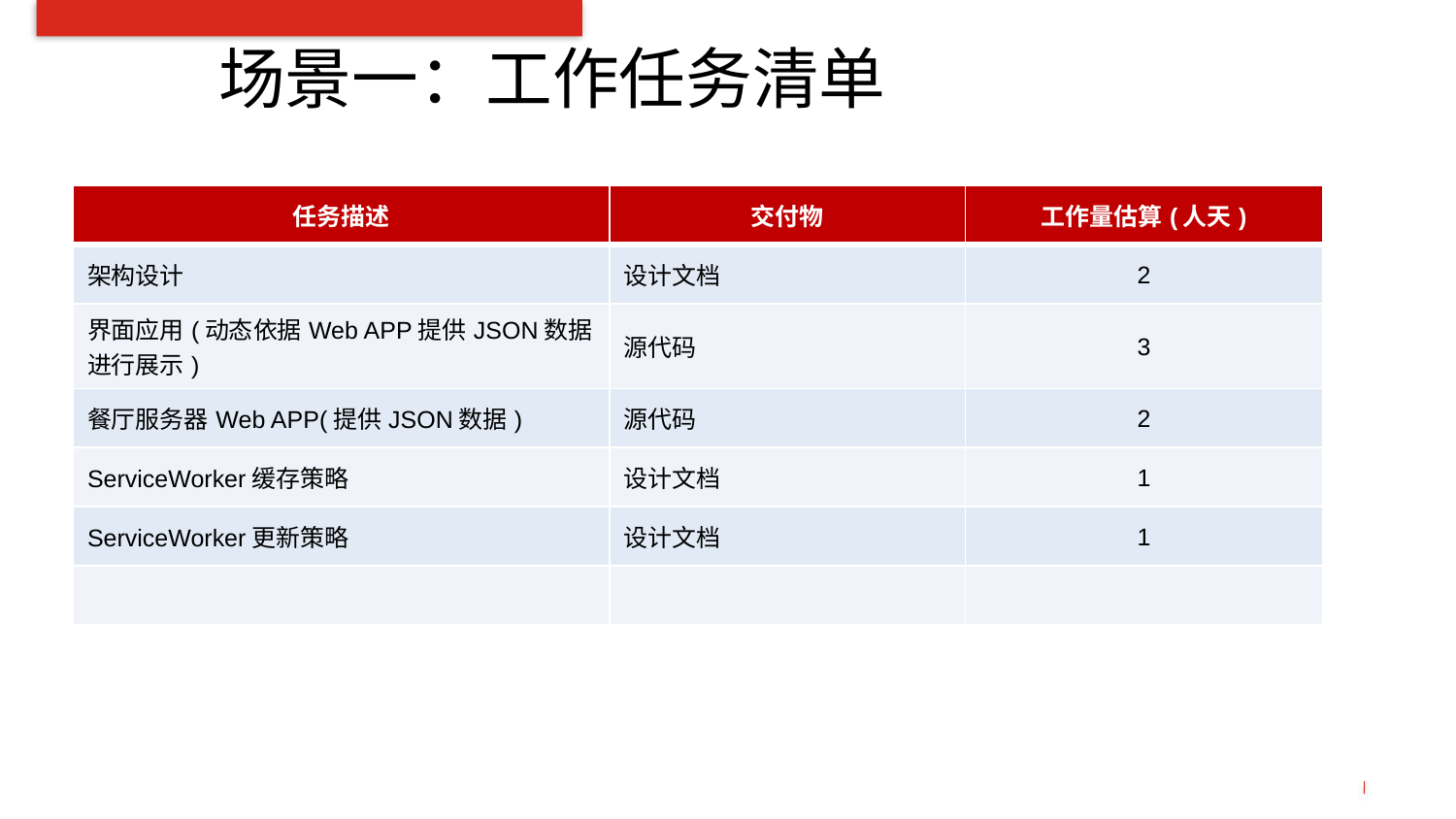

# 场景一：工作任务清单
| 任务描述 | 交付物 | 工作量估算(人天) |
| --- | --- | --- |
| 架构设计 | 设计文档 | 2 |
| 界面应用(动态依据Web APP提供JSON数据进行展示) | 源代码 | 3 |
| 餐厅服务器Web APP(提供JSON数据) | 源代码 | 2 |
| ServiceWorker缓存策略 | 设计文档 | 1 |
| ServiceWorker更新策略 | 设计文档 | 1 |
|  |  |  |
5